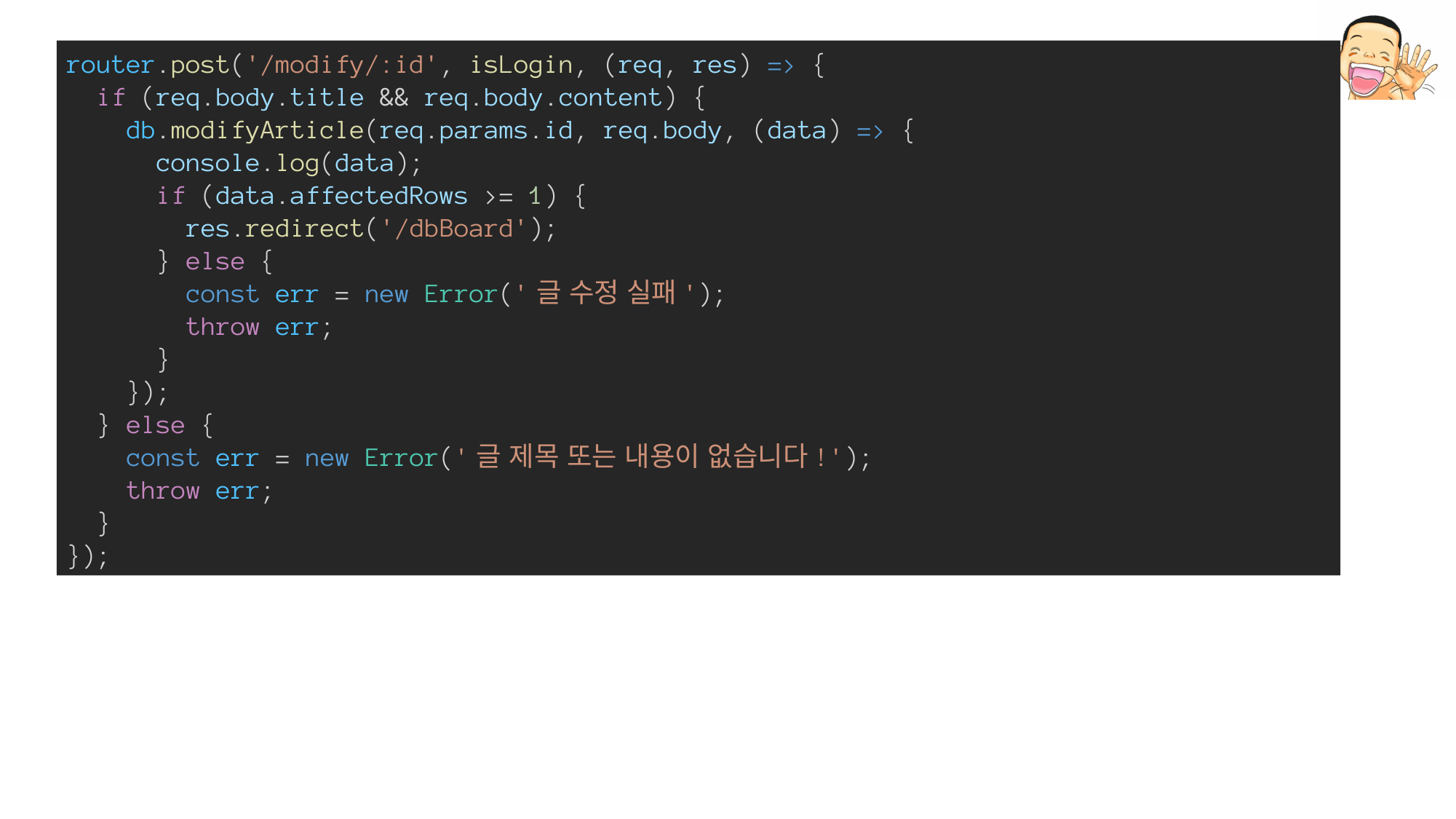

router.post('/modify/:id', isLogin, (req, res) => {
  if (req.body.title && req.body.content) {
    db.modifyArticle(req.params.id, req.body, (data) => {
      console.log(data);
      if (data.affectedRows >= 1) {
        res.redirect('/dbBoard');
      } else {
        const err = new Error('글 수정 실패');
        throw err;
      }
    });
  } else {
    const err = new Error('글 제목 또는 내용이 없습니다!');
    throw err;
  }
});